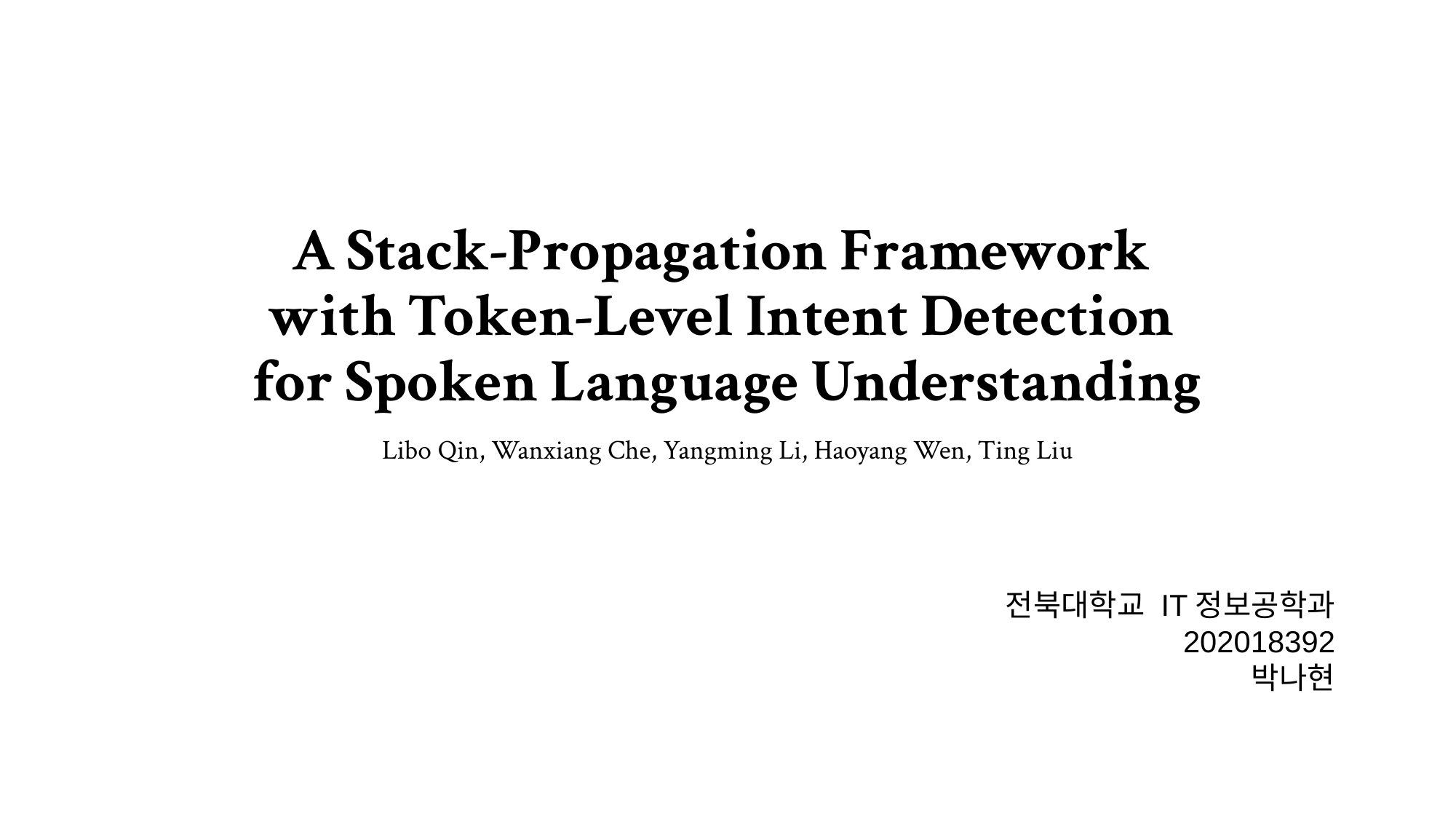

# A Stack-Propagation Framework with Token-Level Intent Detection for Spoken Language Understanding
Libo Qin, Wanxiang Che, Yangming Li, Haoyang Wen, Ting Liu
전북대학교 IT정보공학과
202018392
박나현